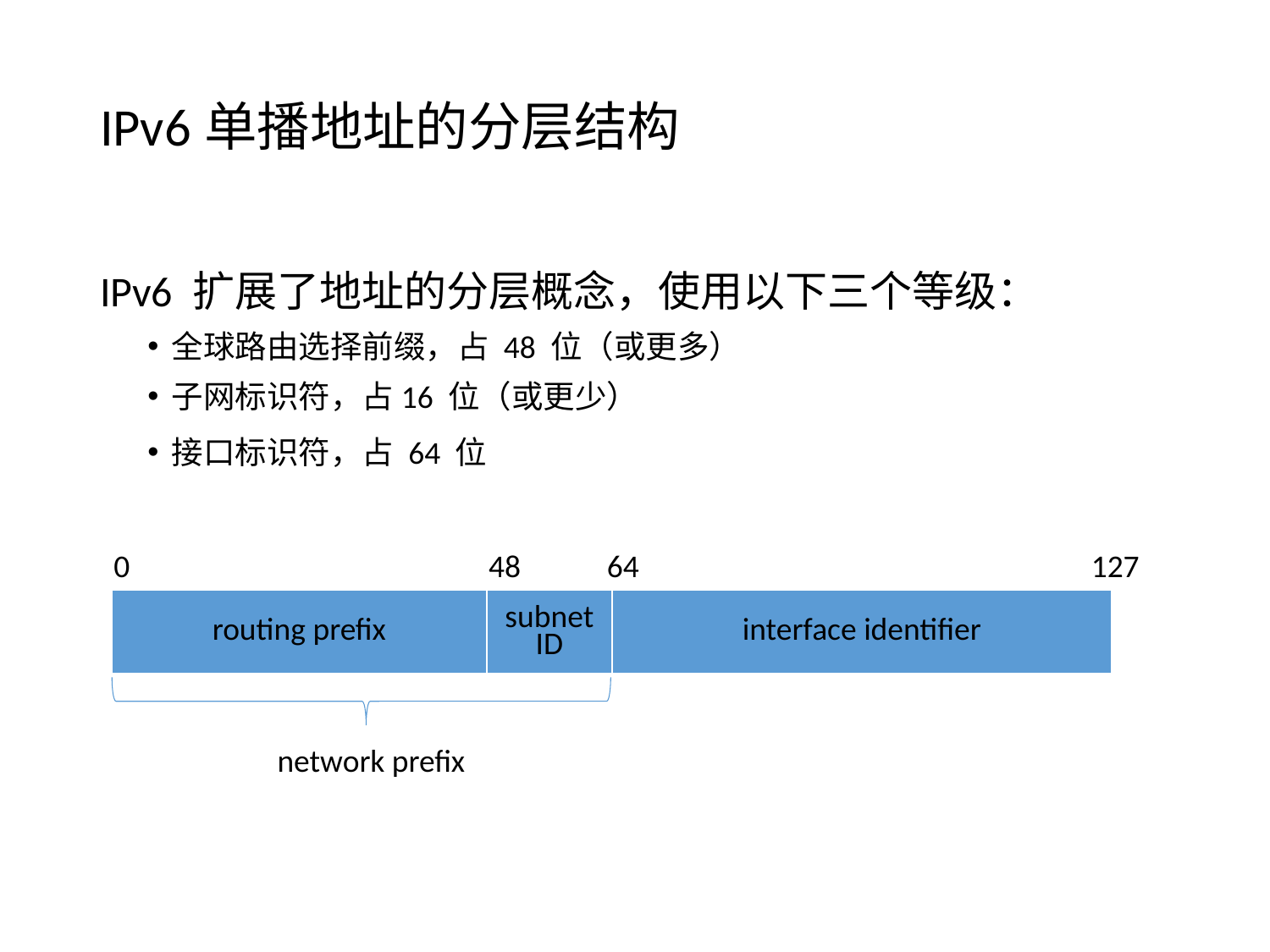

# IPv6单播地址的分层结构
IPv6 扩展了地址的分层概念，使用以下三个等级：
全球路由选择前缀，占 48 位（或更多）
子网标识符，占16 位（或更少）
接口标识符，占 64 位

0                                                  48            64                                                               127
| routing prefix | subnet ID | interface identifier |
| --- | --- | --- |
network prefix
38